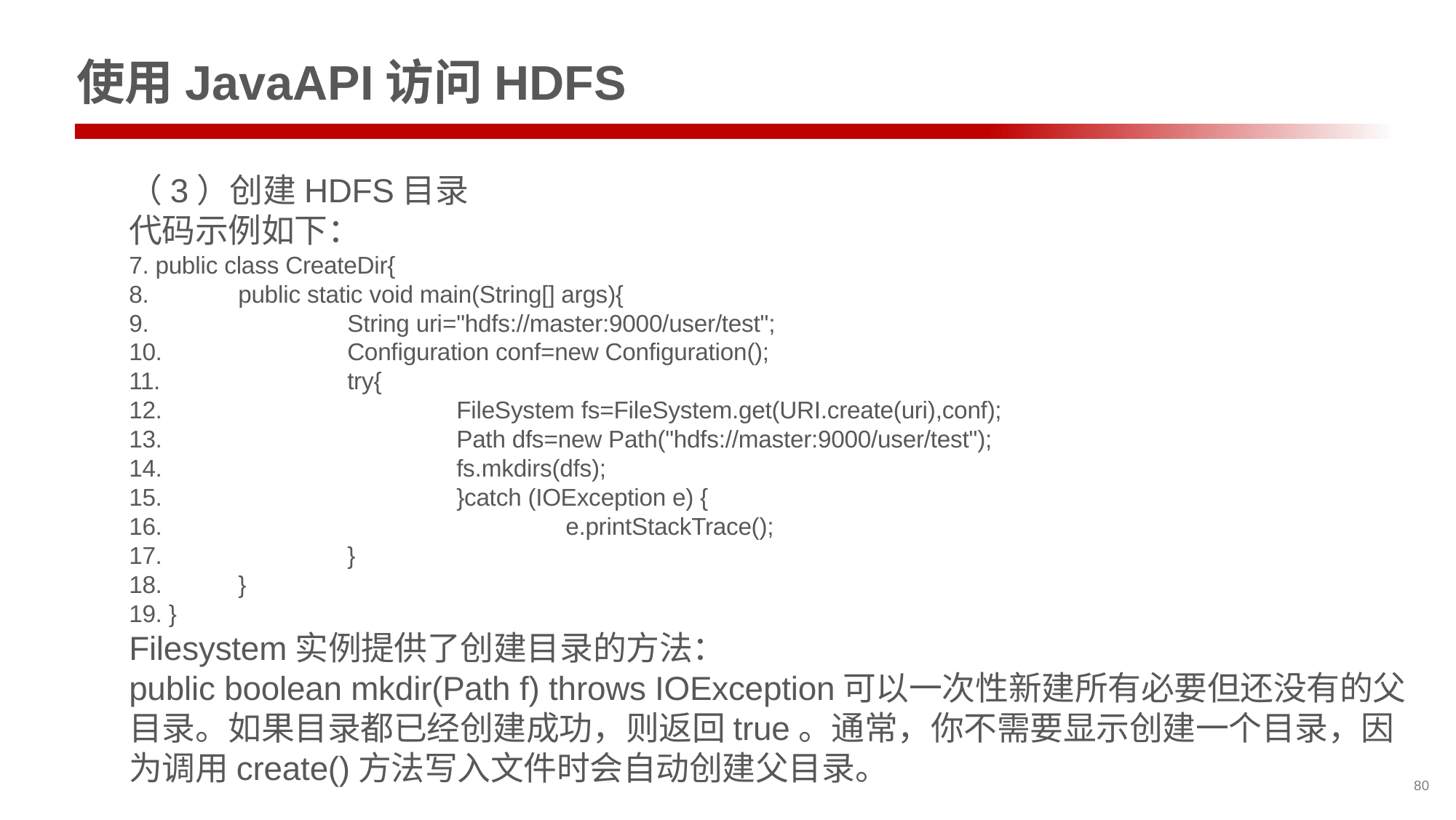

# 使用JavaAPI访问HDFS

（3）创建HDFS目录
代码示例如下：
7. public class CreateDir{
8. 	public static void main(String[] args){
9. 		String uri="hdfs://master:9000/user/test";
10. 		Configuration conf=new Configuration();
11. 		try{
12. 			FileSystem fs=FileSystem.get(URI.create(uri),conf);
13. 			Path dfs=new Path("hdfs://master:9000/user/test");
14. 			fs.mkdirs(dfs);
15. 			}catch (IOException e) {
16. 				e.printStackTrace();
17. 		}
18. 	}
19. }
Filesystem实例提供了创建目录的方法：
public boolean mkdir(Path f) throws IOException可以一次性新建所有必要但还没有的父目录。如果目录都已经创建成功，则返回true。通常，你不需要显示创建一个目录，因为调用create()方法写入文件时会自动创建父目录。
80